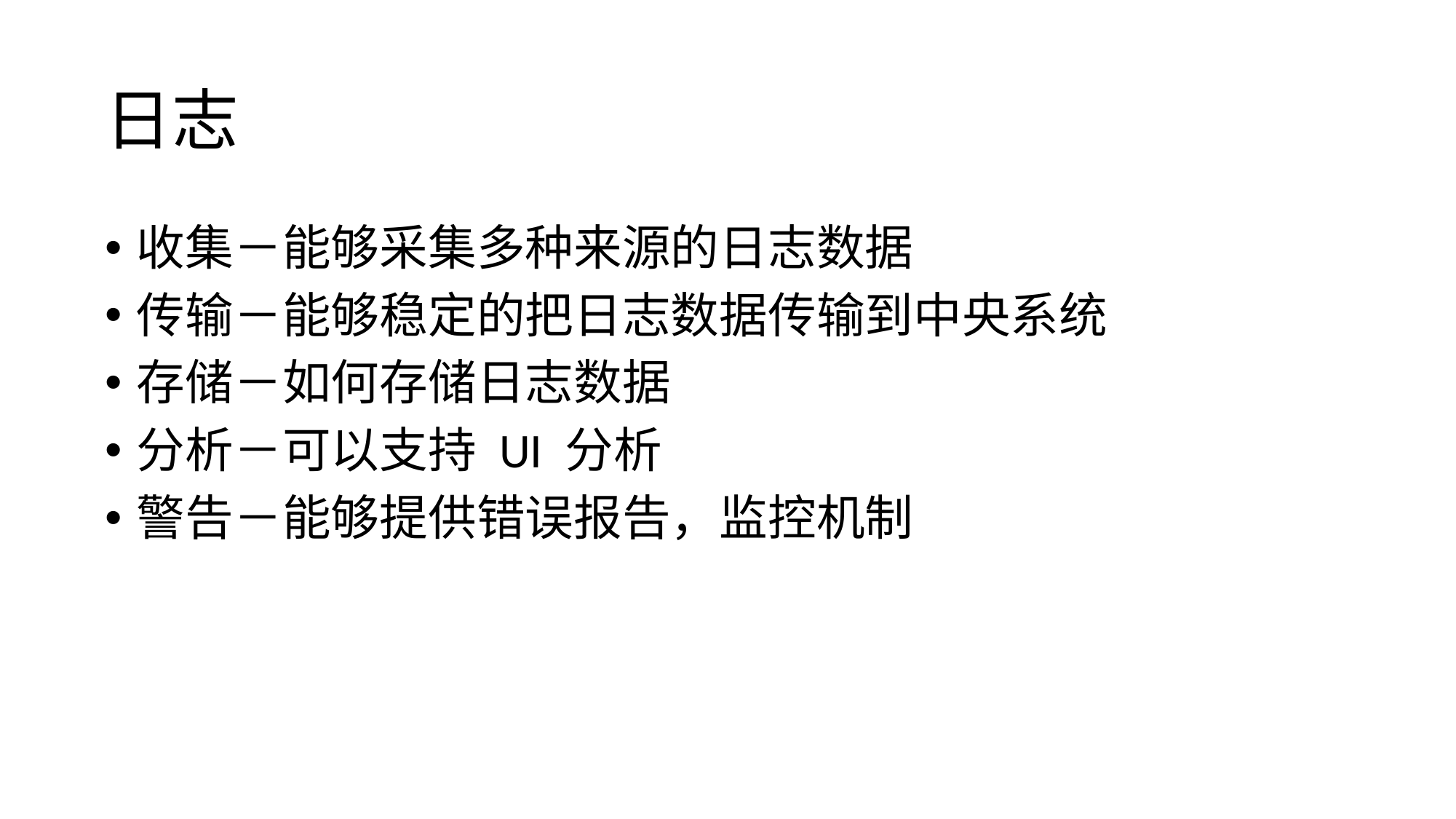

# 日志
收集－能够采集多种来源的日志数据
传输－能够稳定的把日志数据传输到中央系统
存储－如何存储日志数据
分析－可以支持 UI 分析
警告－能够提供错误报告，监控机制